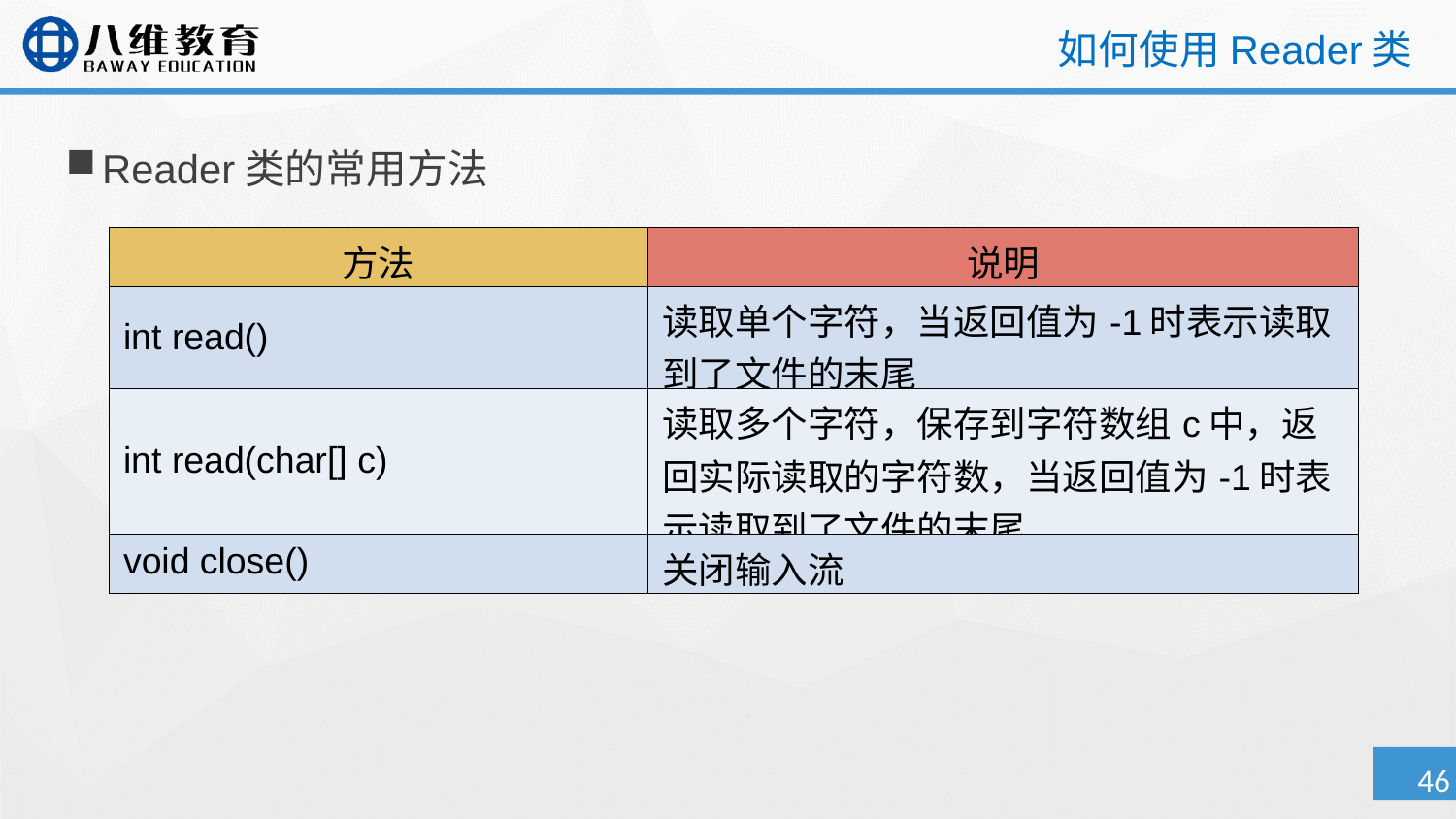

# 如何使用Reader类
Reader类的常用方法
| 方法 | 说明 |
| --- | --- |
| int read() | 读取单个字符，当返回值为-1时表示读取到了文件的末尾 |
| int read(char[] c) | 读取多个字符，保存到字符数组c中，返回实际读取的字符数，当返回值为-1时表示读取到了文件的末尾 |
| void close() | 关闭输入流 |